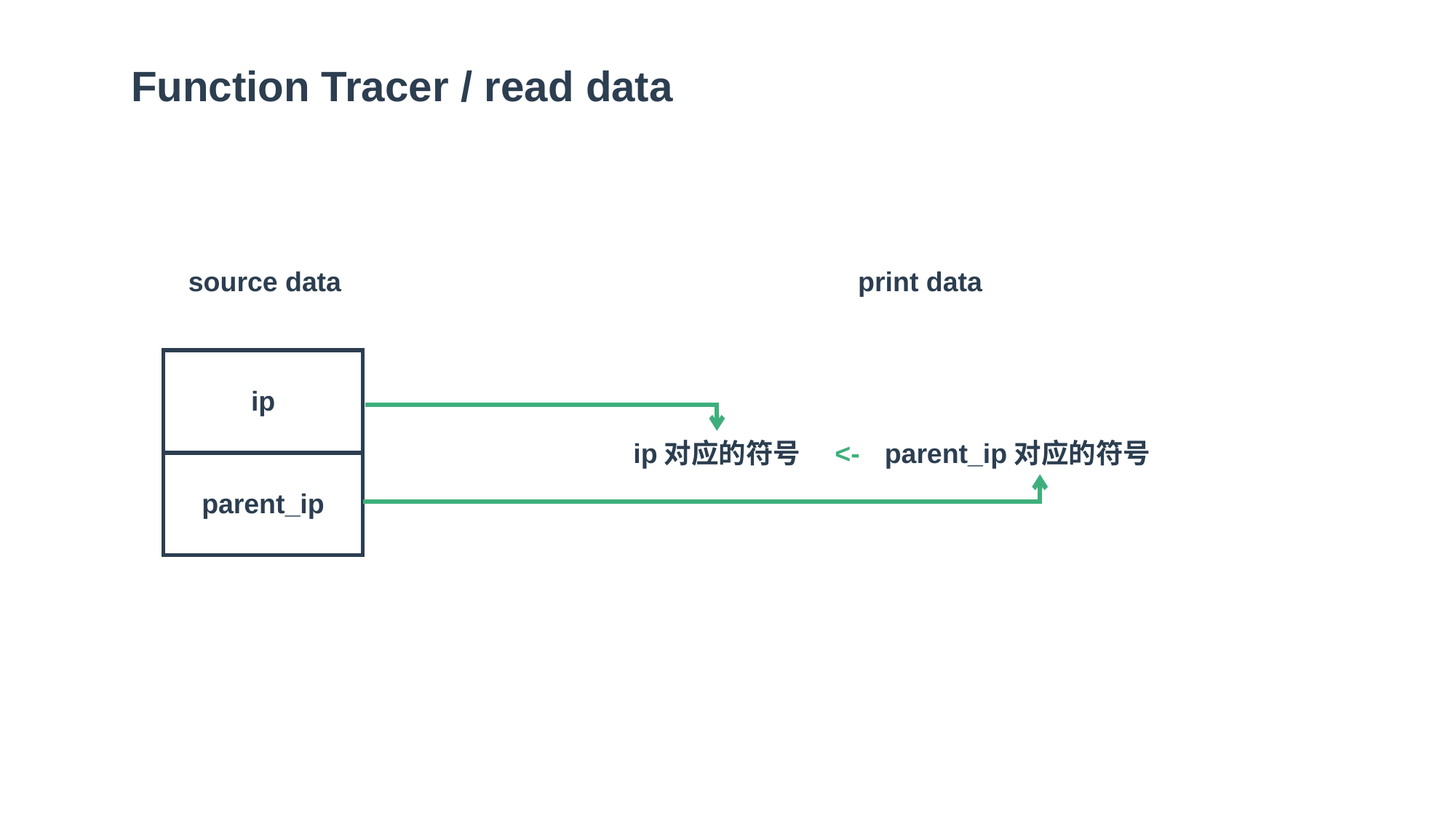

Function Tracer / read data
source data
print data
| ip |
| --- |
| parent\_ip |
ip对应的符号
<-
parent_ip对应的符号